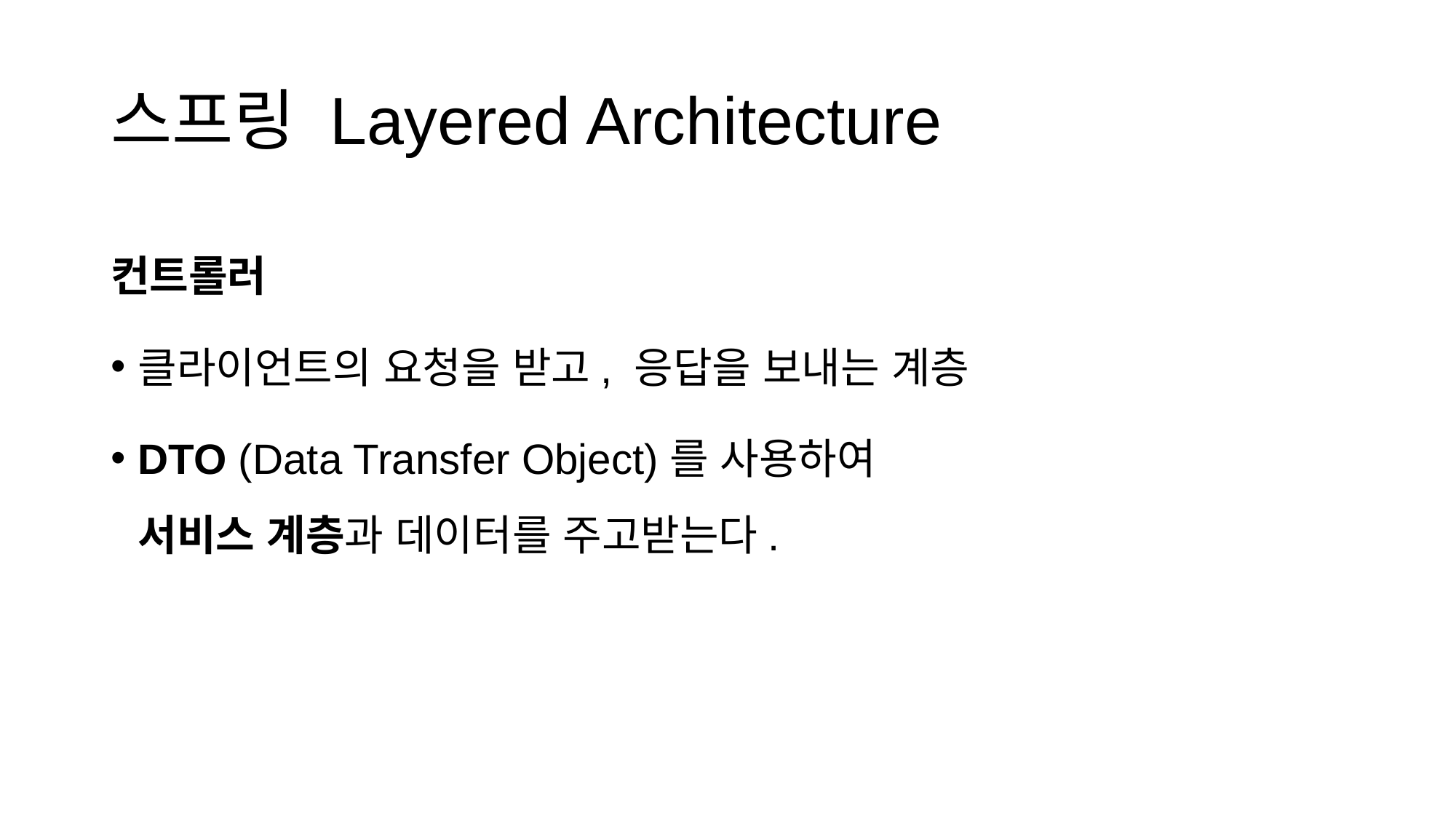

# 스프링 Layered Architecture
컨트롤러
클라이언트의 요청을 받고, 응답을 보내는 계층
DTO (Data Transfer Object)를 사용하여
서비스 계층과 데이터를 주고받는다.